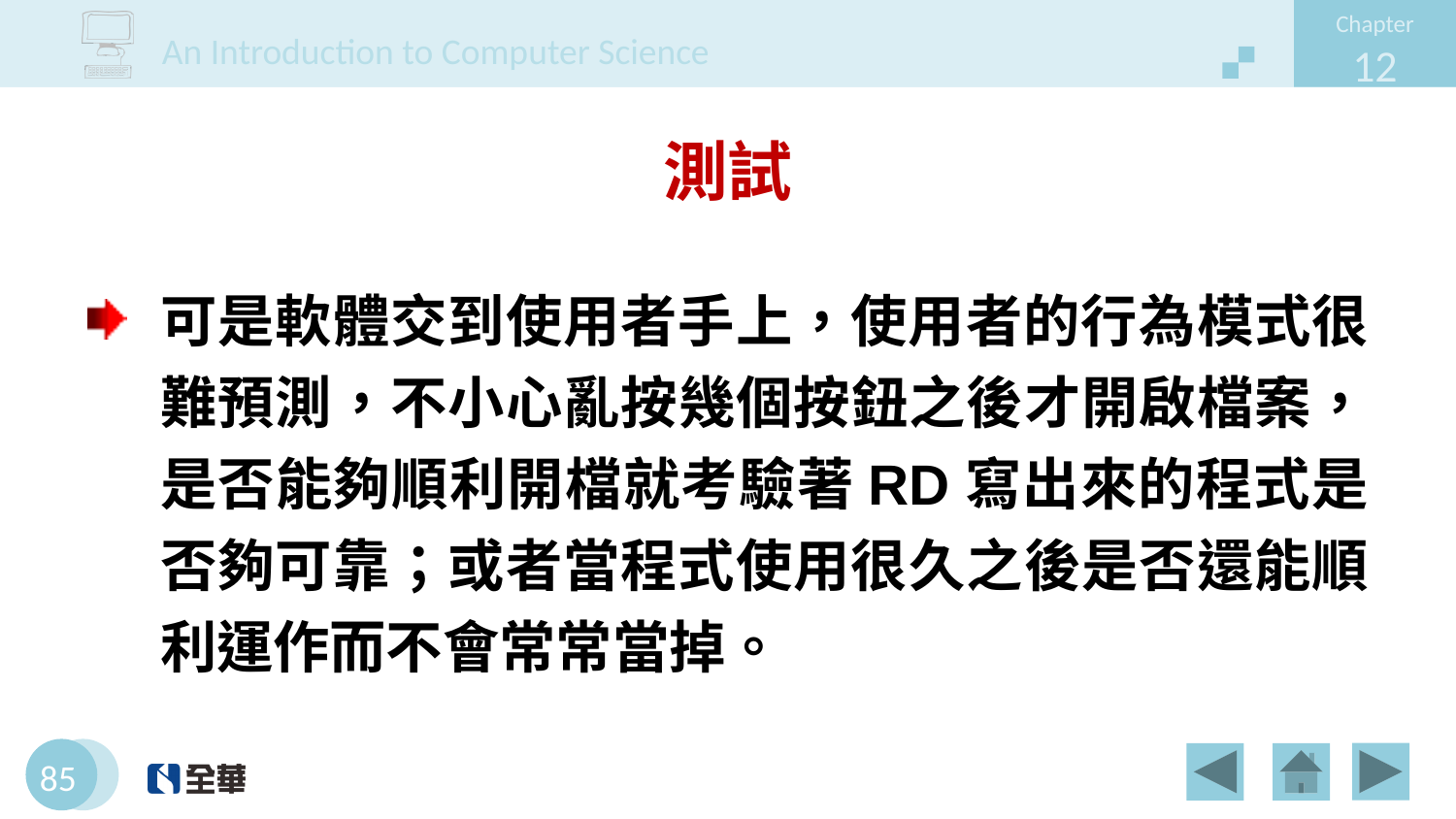

# 測試
可是軟體交到使用者手上，使用者的行為模式很難預測，不小心亂按幾個按鈕之後才開啟檔案，是否能夠順利開檔就考驗著RD寫出來的程式是否夠可靠；或者當程式使用很久之後是否還能順利運作而不會常常當掉。